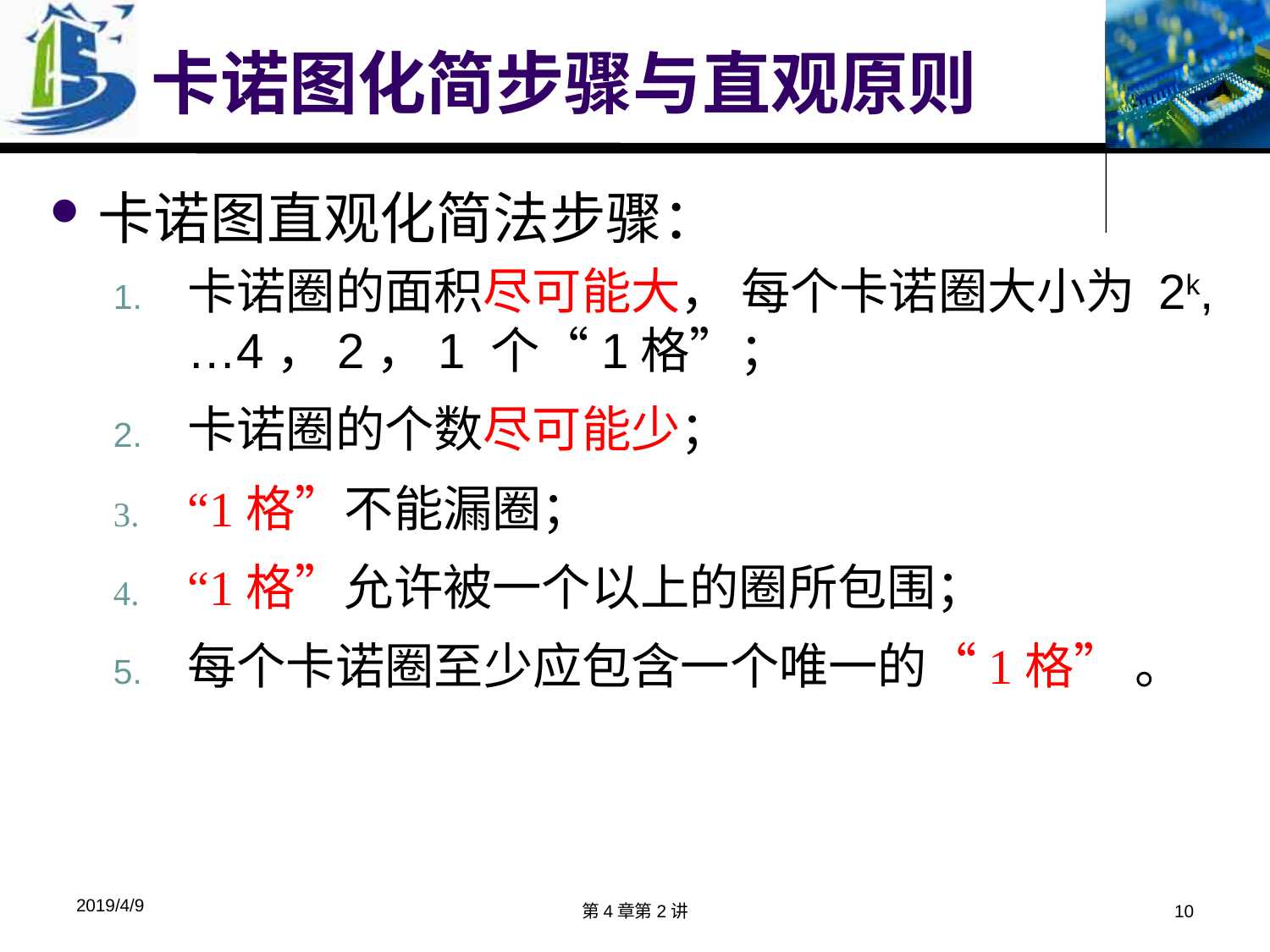

# 卡诺图化简步骤与直观原则
卡诺图直观化简法步骤：
卡诺圈的面积尽可能大， 每个卡诺圈大小为 2k,…4，2，1 个“1格”；
卡诺圈的个数尽可能少；
“1格”不能漏圈；
“1格”允许被一个以上的圈所包围；
每个卡诺圈至少应包含一个唯一的“1格” 。
2019/4/9
第4章第2讲
10